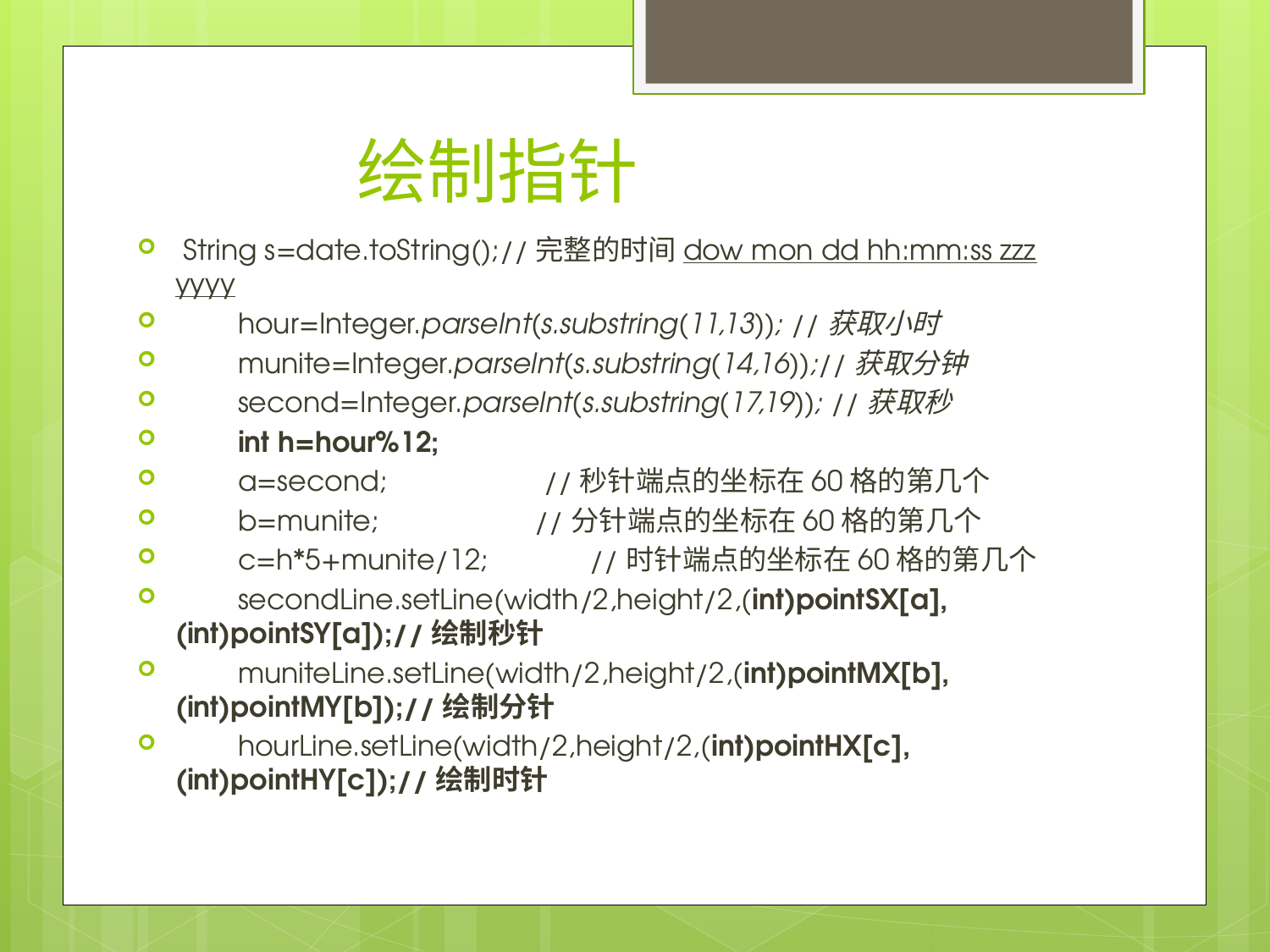

# 绘制指针
 String s=date.toString();//完整的时间dow mon dd hh:mm:ss zzz yyyy
        hour=Integer.parseInt(s.substring(11,13)); //获取小时
        munite=Integer.parseInt(s.substring(14,16));//获取分钟
        second=Integer.parseInt(s.substring(17,19)); //获取秒
        int h=hour%12;
        a=second;                    //秒针端点的坐标在60格的第几个
        b=munite;                    //分针端点的坐标在60格的第几个
        c=h*5+munite/12;             //时针端点的坐标在60格的第几个
        secondLine.setLine(width/2,height/2,(int)pointSX[a],(int)pointSY[a]);//绘制秒针
        muniteLine.setLine(width/2,height/2,(int)pointMX[b],(int)pointMY[b]);//绘制分针
        hourLine.setLine(width/2,height/2,(int)pointHX[c],(int)pointHY[c]);//绘制时针